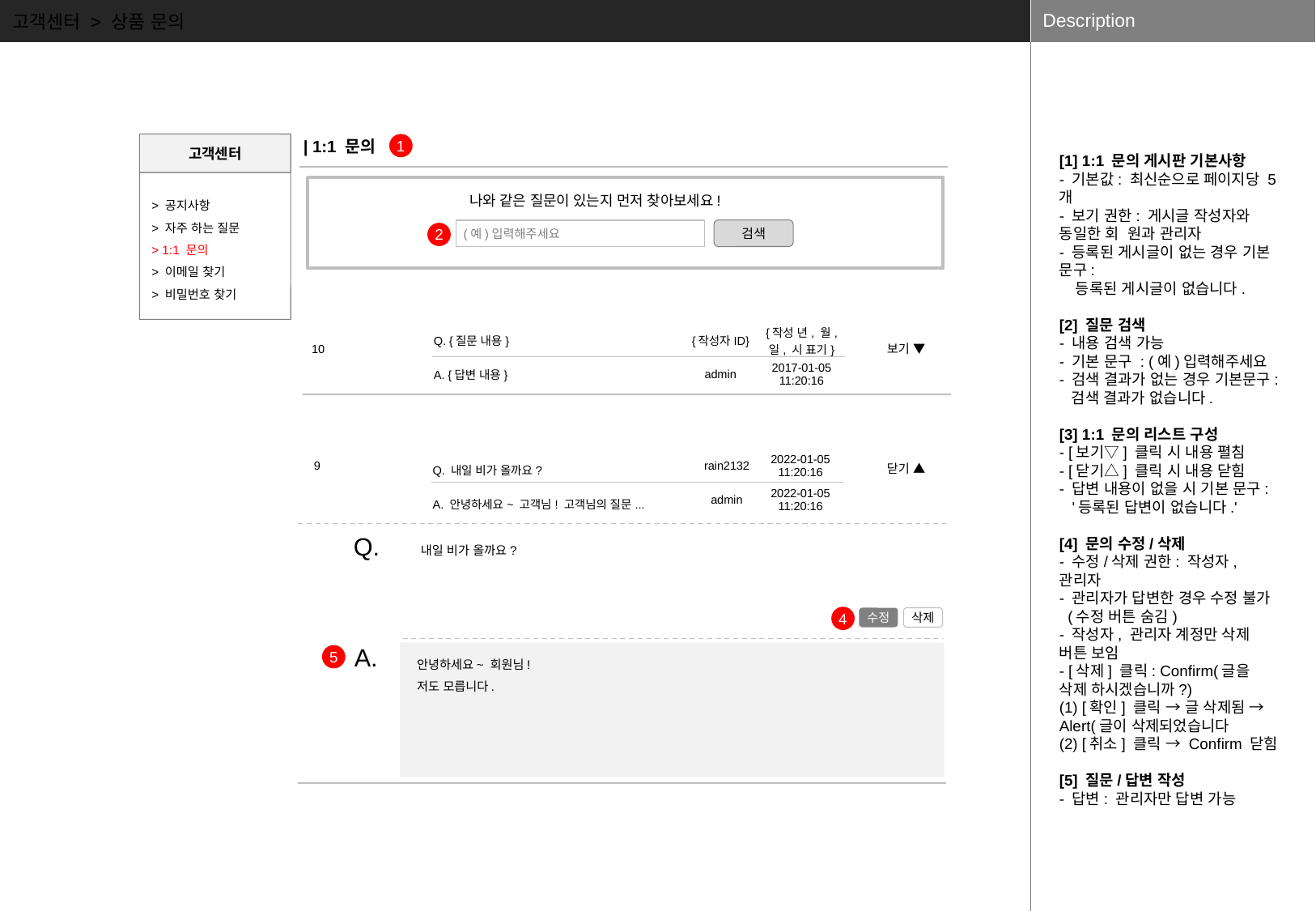

고객센터 > 상품 문의
 | 1:1 문의

[1] 1:1 문의 게시판 기본사항
- 기본값: 최신순으로 페이지당 5개
- 보기 권한: 게시글 작성자와 동일한 회  원과 관리자
- 등록된 게시글이 없는 경우 기본 문구:
   등록된 게시글이 없습니다.

[2] 질문 검색
- 내용 검색 가능
- 기본 문구 : (예)입력해주세요
- 검색 결과가 없는 경우 기본문구:
  검색 결과가 없습니다.

[3] 1:1 문의 리스트 구성
- [보기▽] 클릭 시 내용 펼침
- [닫기△] 클릭 시 내용 닫힘
- 답변 내용이 없을 시 기본 문구:
   '등록된 답변이 없습니다.'

[4] 문의 수정/삭제
- 수정/삭제 권한: 작성자, 관리자
- 관리자가 답변한 경우 수정 불가
  (수정 버튼 숨김)
- 작성자, 관리자 계정만 삭제 버튼 보임
- [삭제] 클릭: Confirm(글을 삭제 하시겠습니까?)
(1) [확인] 클릭 → 글 삭제됨 → Alert(글이 삭제되었습니다
(2) [취소] 클릭 → Confirm 닫힘

[5] 질문/답변 작성
- 답변: 관리자만 답변 가능

고객센터
1
> 공지사항
> 자주 하는 질문
> 1:1 문의
> 이메일 찾기
> 비밀번호 찾기

나와 같은 질문이 있는지 먼저 찾아보세요!
검색
 (예)입력해주세요
2
| 10 |  |  |  |  |  |
| --- | --- | --- | --- | --- | --- |
|  |  | Q. {질문 내용} | {작성자ID} | {작성 년, 월, 일, 시 표기} |  |
|  |  | A. {답변 내용} | admin | 2017-01-05 11:20:16 |  |
보기 ▼
| 9 |  |  |  |  |  |
| --- | --- | --- | --- | --- | --- |
|  |  | Q. 내일 비가 올까요? | rain2132 | 2022-01-05 11:20:16 |  |
|  |  | A. 안녕하세요~ 고객님! 고객님의 질문... | admin | 2022-01-05 11:20:16 |  |
닫기 ▲
Q.
내일 비가 올까요?
4
수정
삭제
A.

안녕하세요~ 회원님!
저도 모릅니다.
5